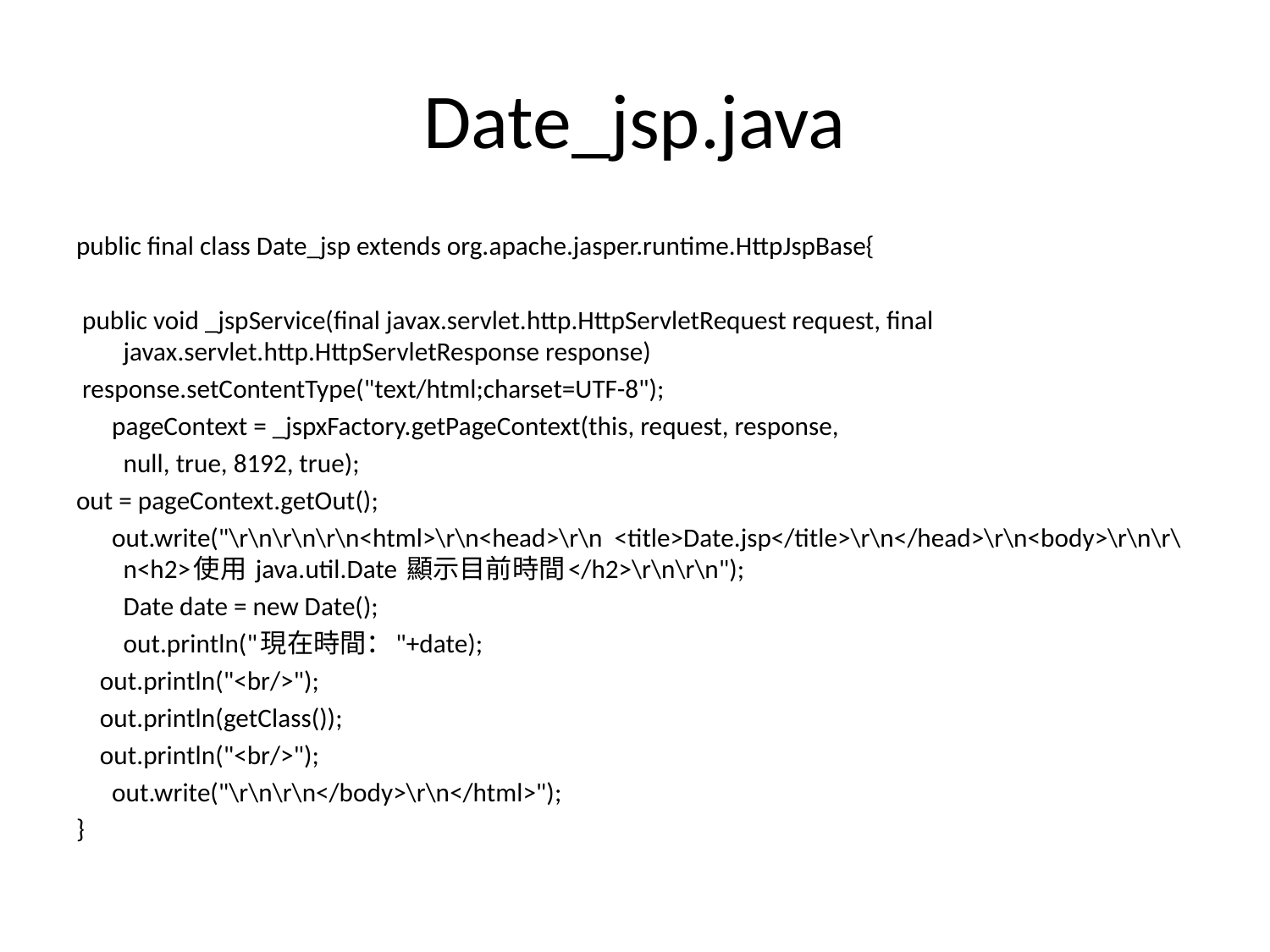

# Date_jsp.java
public final class Date_jsp extends org.apache.jasper.runtime.HttpJspBase{

 public void _jspService(final javax.servlet.http.HttpServletRequest request, final javax.servlet.http.HttpServletResponse response)
 response.setContentType("text/html;charset=UTF-8");
      pageContext = _jspxFactory.getPageContext(this, request, response,
      			null, true, 8192, true);
out = pageContext.getOut();
      out.write("\r\n\r\n\r\n<html>\r\n<head>\r\n  <title>Date.jsp</title>\r\n</head>\r\n<body>\r\n\r\n<h2>使用 java.util.Date 顯示目前時間</h2>\r\n\r\n");
	Date date = new Date();
	out.println("現在時間："+date);
    out.println("<br/>");
    out.println(getClass());
    out.println("<br/>");
      out.write("\r\n\r\n</body>\r\n</html>");
}